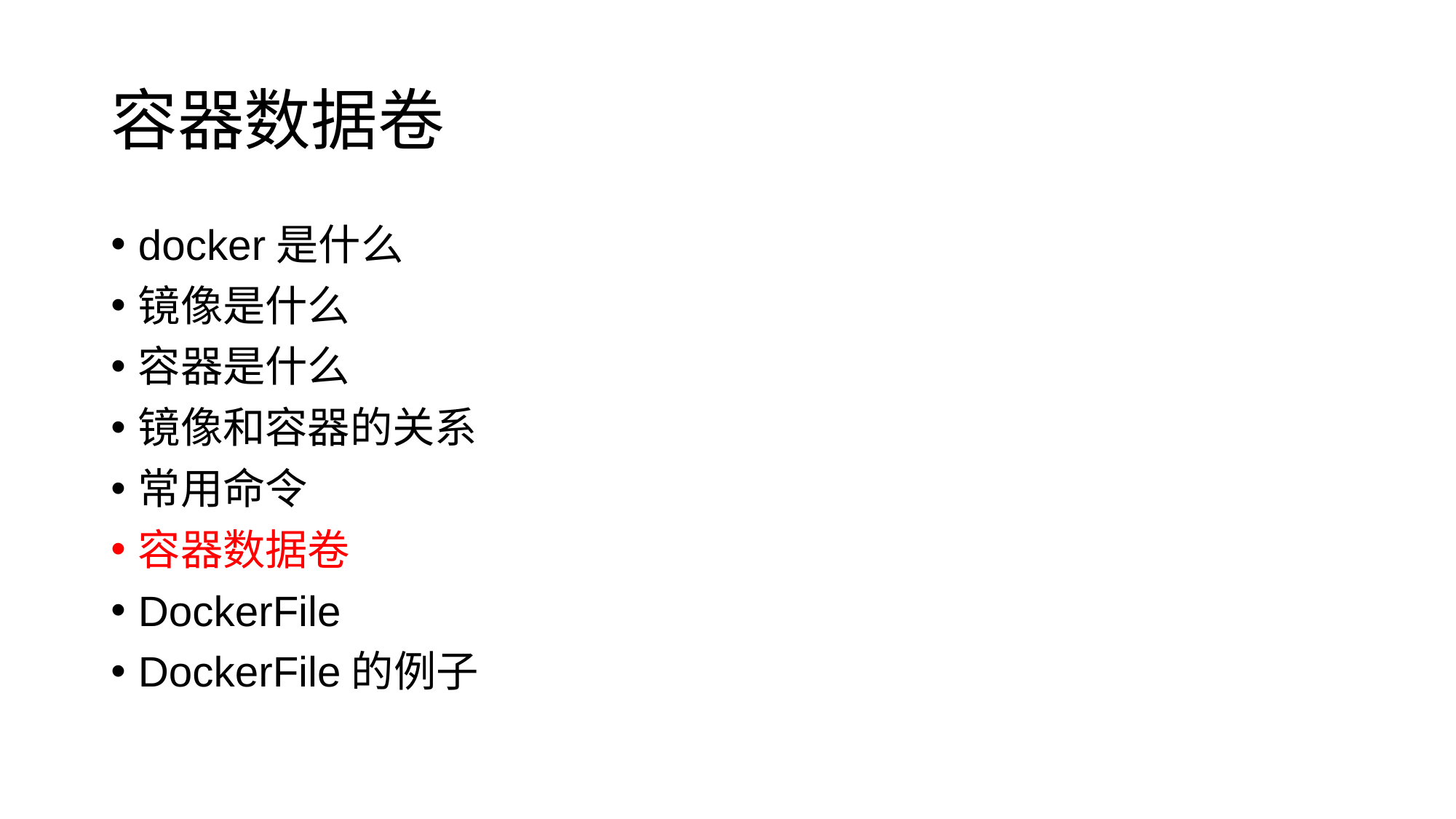

# 容器数据卷
docker是什么
镜像是什么
容器是什么
镜像和容器的关系
常用命令
容器数据卷
DockerFile
DockerFile的例子